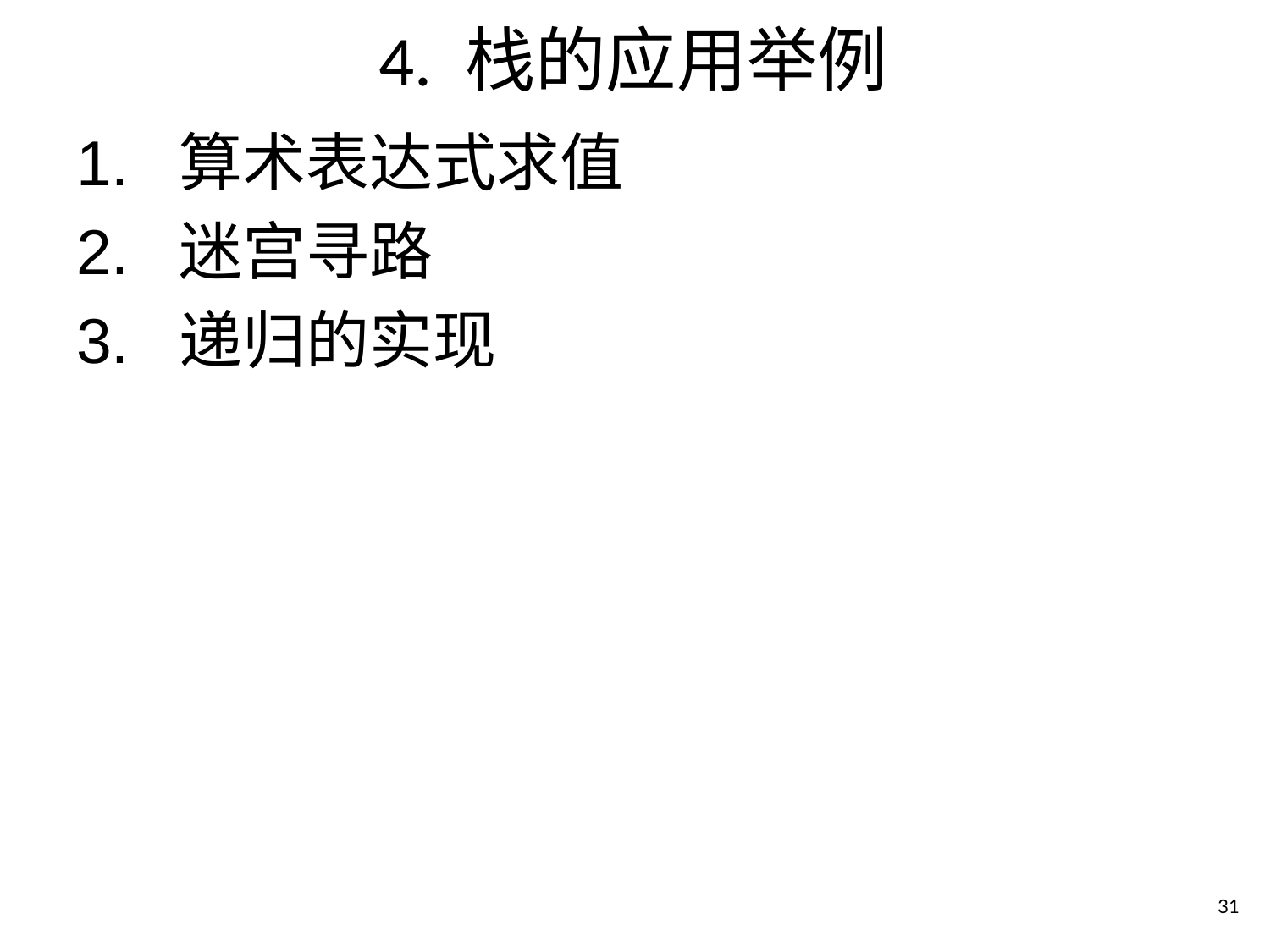

# 4. 栈的应用举例
算术表达式求值
迷宫寻路
递归的实现

31